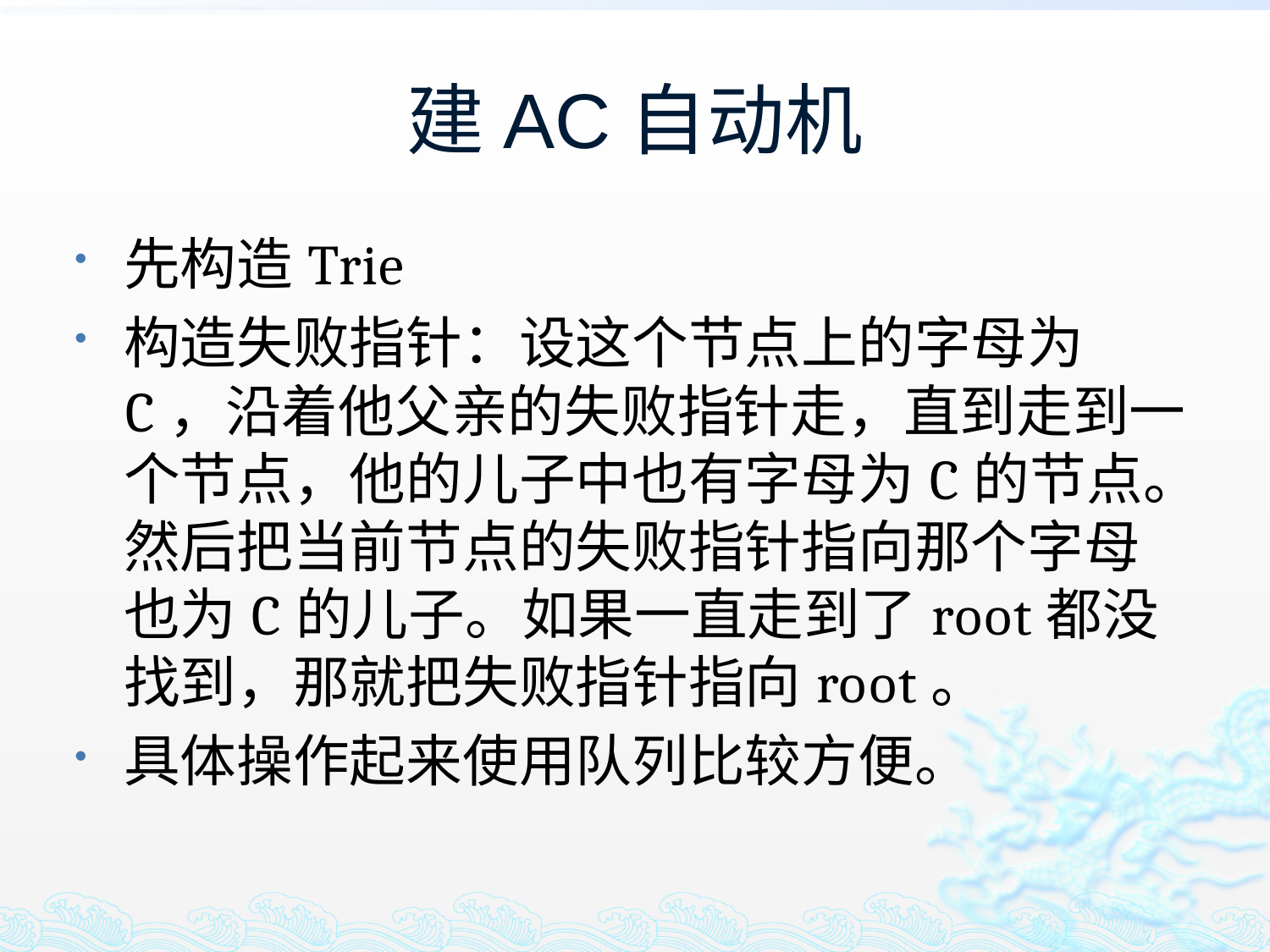

# 建AC自动机
先构造Trie
构造失败指针：设这个节点上的字母为C，沿着他父亲的失败指针走，直到走到一个节点，他的儿子中也有字母为C的节点。然后把当前节点的失败指针指向那个字母也为C的儿子。如果一直走到了root都没找到，那就把失败指针指向root。
具体操作起来使用队列比较方便。